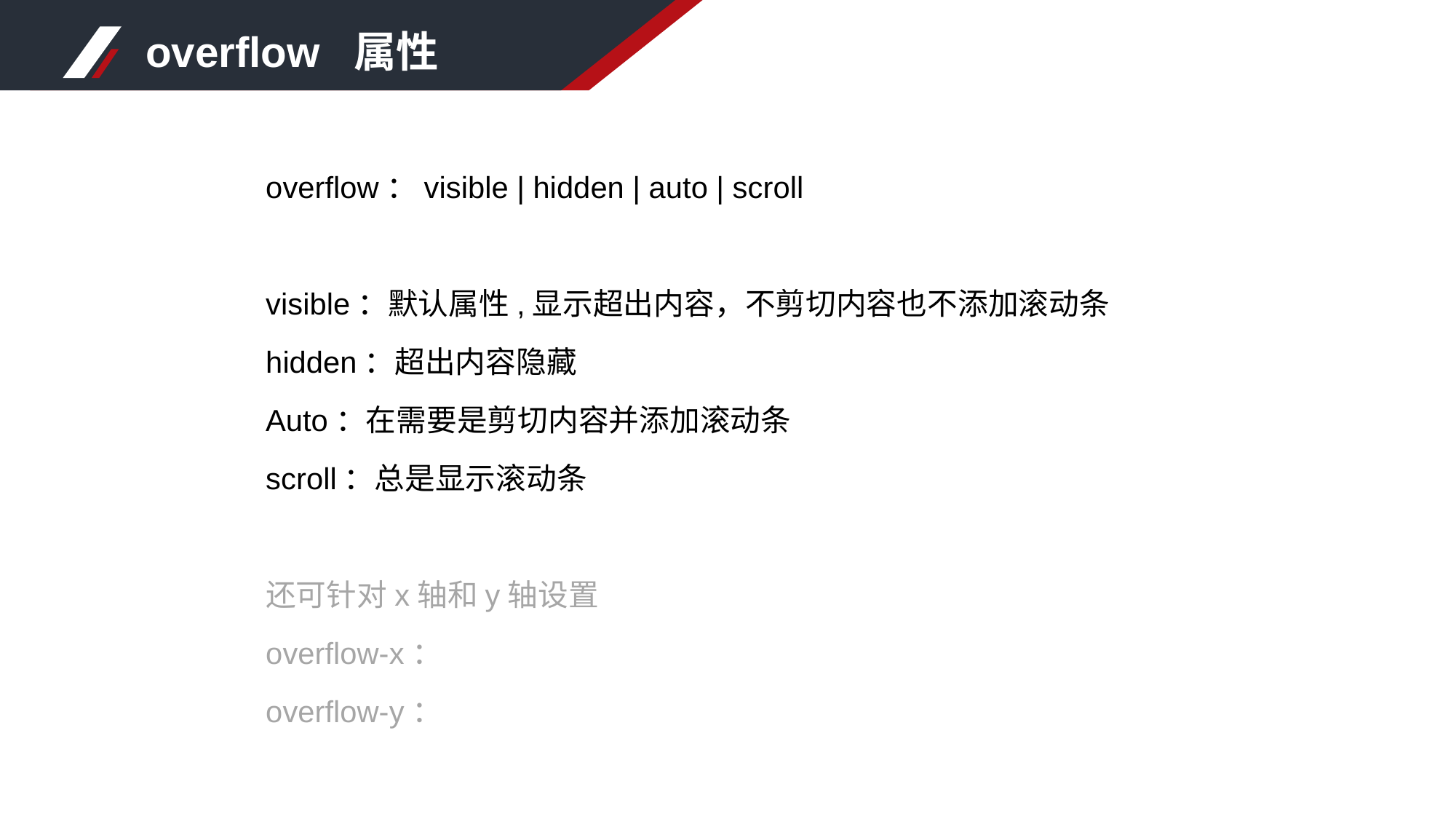

overflow  属性

overflow：visible | hidden | auto | scroll

visible：默认属性,显示超出内容，不剪切内容也不添加滚动条
hidden：超出内容隐藏
Auto：在需要是剪切内容并添加滚动条
scroll：总是显示滚动条

还可针对x轴和y轴设置
overflow-x：
overflow-y：
延迟付